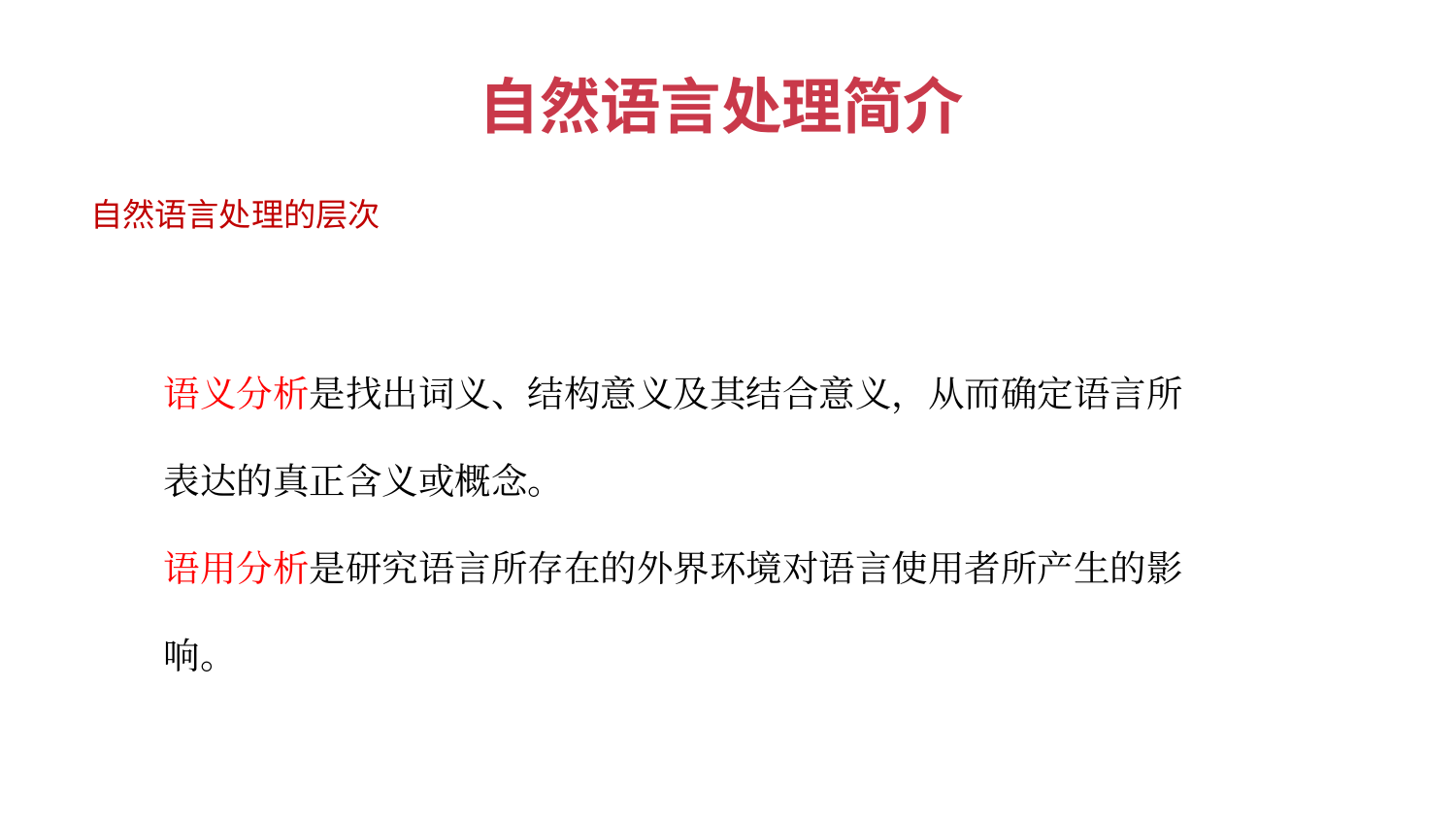

自然语言处理简介
自然语言处理的层次
语义分析是找出词义、结构意义及其结合意义，从而确定语言所表达的真正含义或概念。
语用分析是研究语言所存在的外界环境对语言使用者所产生的影响。